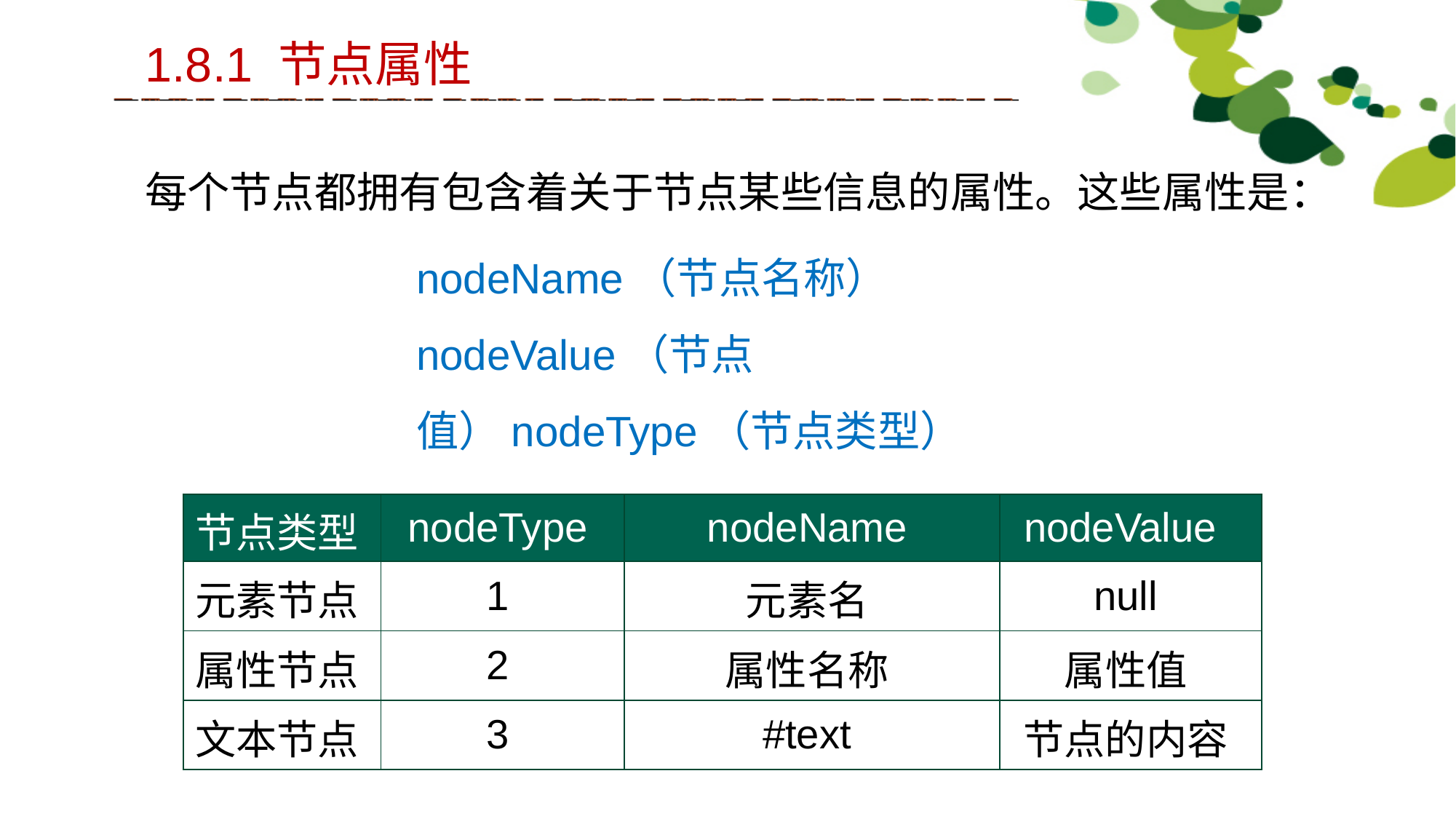

1.8.1 节点属性
每个节点都拥有包含着关于节点某些信息的属性。这些属性是：
nodeName（节点名称）
nodeValue（节点值）nodeType（节点类型）

| 节点类型 | nodeType | nodeName | nodeValue |
| --- | --- | --- | --- |
| 元素节点 | 1 | 元素名 | null |
| 属性节点 | 2 | 属性名称 | 属性值 |
| 文本节点 | 3 | #text | 节点的内容 |